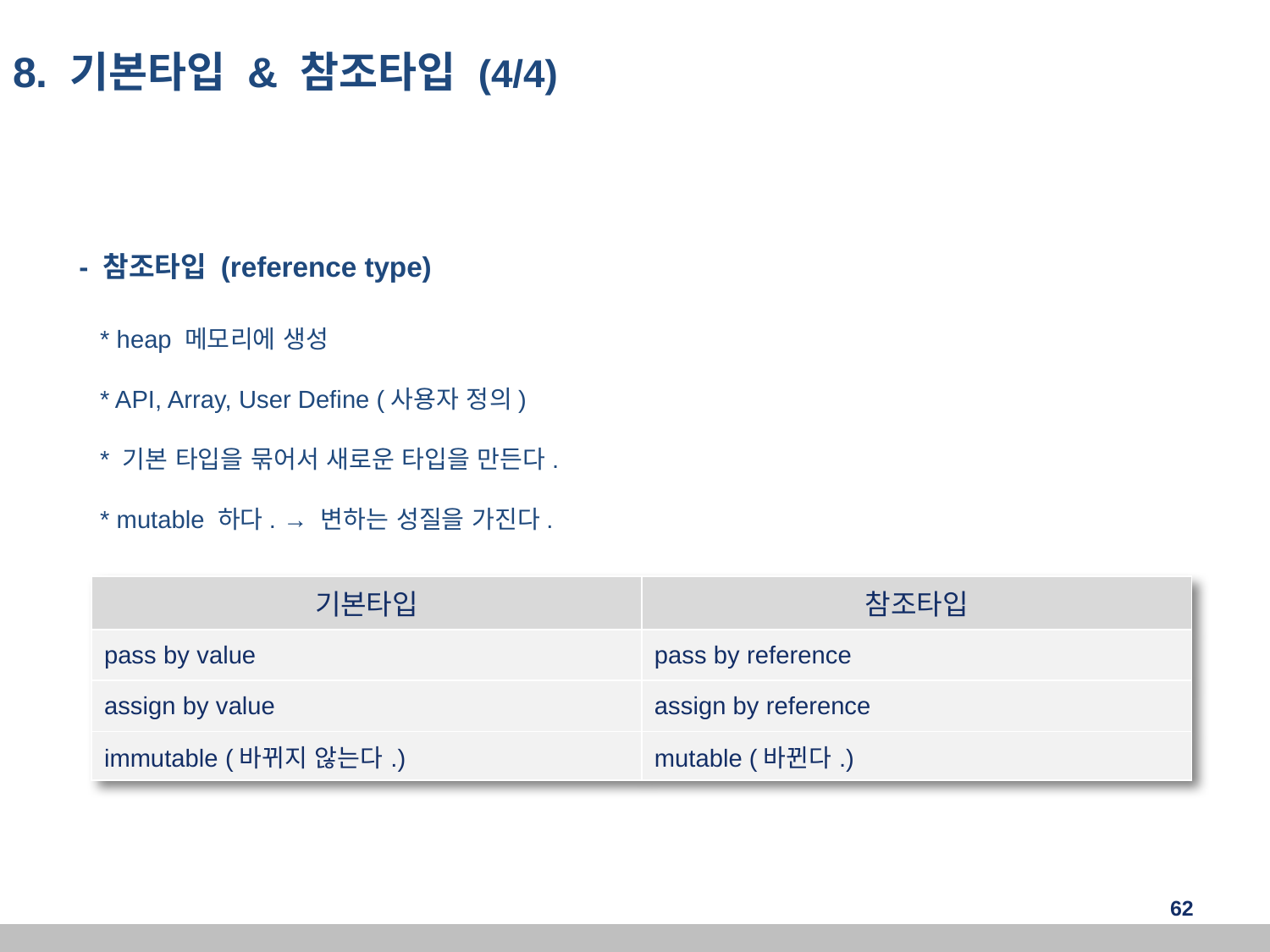

8. 기본타입 & 참조타입 (4/4)
- 참조타입 (reference type)

   * heap 메모리에 생성

   * API, Array, User Define (사용자 정의)

   * 기본 타입을 묶어서 새로운 타입을 만든다.

   * mutable 하다. → 변하는 성질을 가진다.
| 기본타입 | 참조타입 |
| --- | --- |
| pass by value | pass by reference |
| assign by value | assign by reference |
| immutable (바뀌지 않는다.) | mutable (바뀐다.) |
62